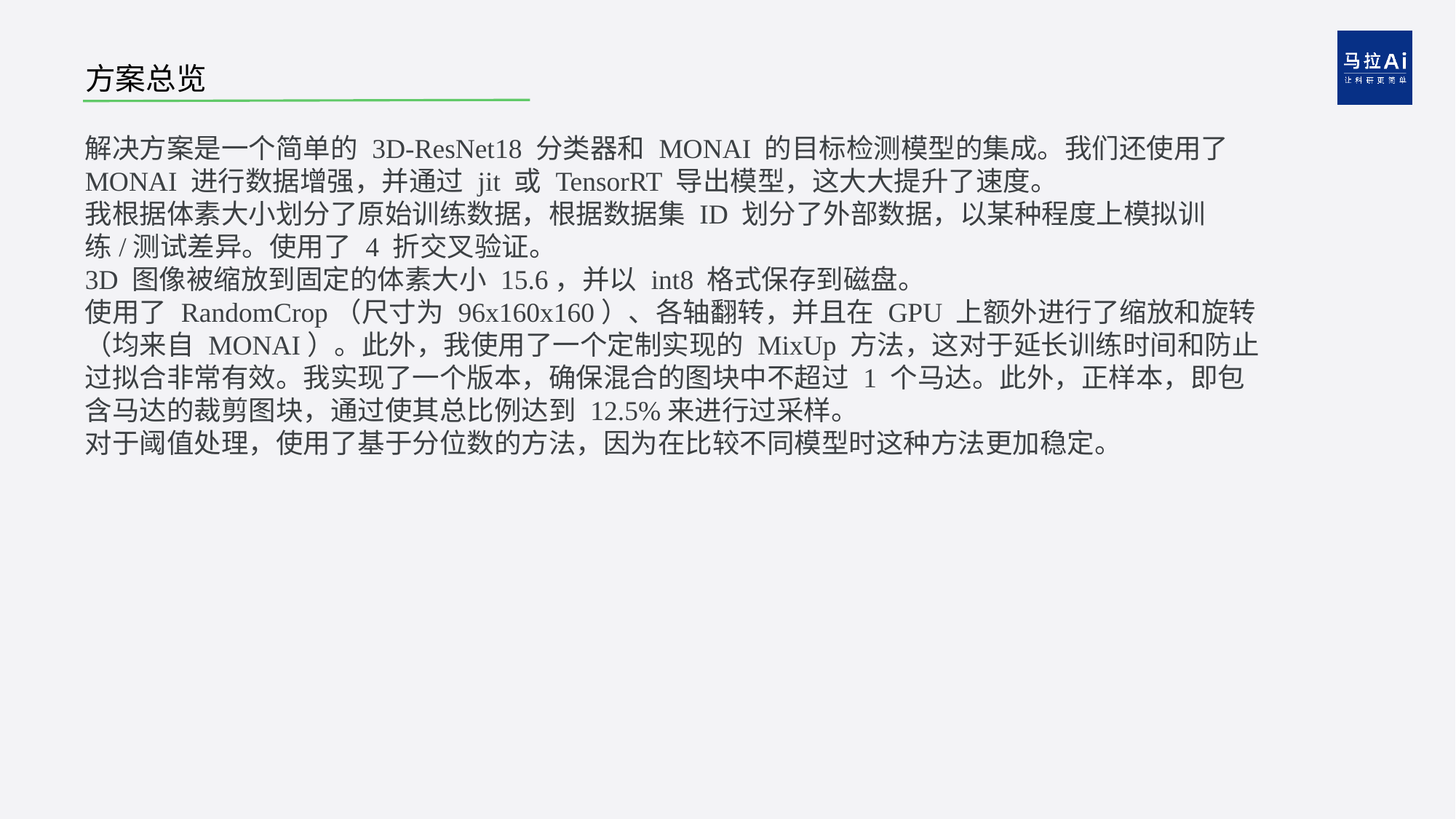

# 方案总览
解决方案是一个简单的 3D-ResNet18 分类器和 MONAI 的目标检测模型的集成。我们还使用了 MONAI 进行数据增强，并通过 jit 或 TensorRT 导出模型，这大大提升了速度。
我根据体素大小划分了原始训练数据，根据数据集 ID 划分了外部数据，以某种程度上模拟训练/测试差异。使用了 4 折交叉验证。
3D 图像被缩放到固定的体素大小 15.6，并以 int8 格式保存到磁盘。
使用了 RandomCrop（尺寸为 96x160x160）、各轴翻转，并且在 GPU 上额外进行了缩放和旋转（均来自 MONAI）。此外，我使用了一个定制实现的 MixUp 方法，这对于延长训练时间和防止过拟合非常有效。我实现了一个版本，确保混合的图块中不超过 1 个马达。此外，正样本，即包含马达的裁剪图块，通过使其总比例达到 12.5%来进行过采样。
对于阈值处理，使用了基于分位数的方法，因为在比较不同模型时这种方法更加稳定。